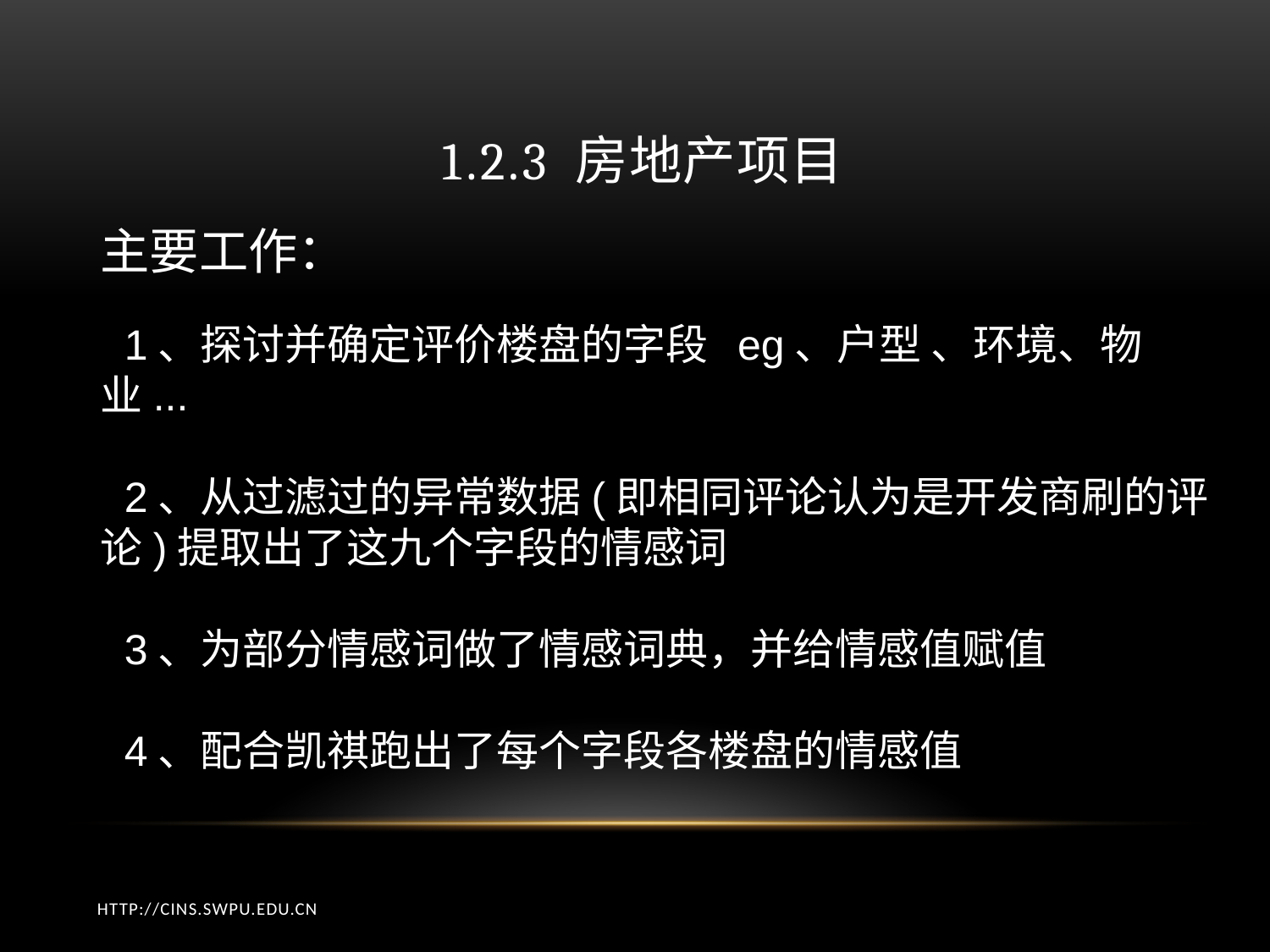

# 1.2.3 房地产项目
主要工作：

  1、探讨并确定评价楼盘的字段  eg、户型 、环境、物业...

  2、从过滤过的异常数据(即相同评论认为是开发商刷的评论)提取出了这九个字段的情感词

  3、为部分情感词做了情感词典，并给情感值赋值

  4、配合凯祺跑出了每个字段各楼盘的情感值
http://cins.swpu.edu.cn
9